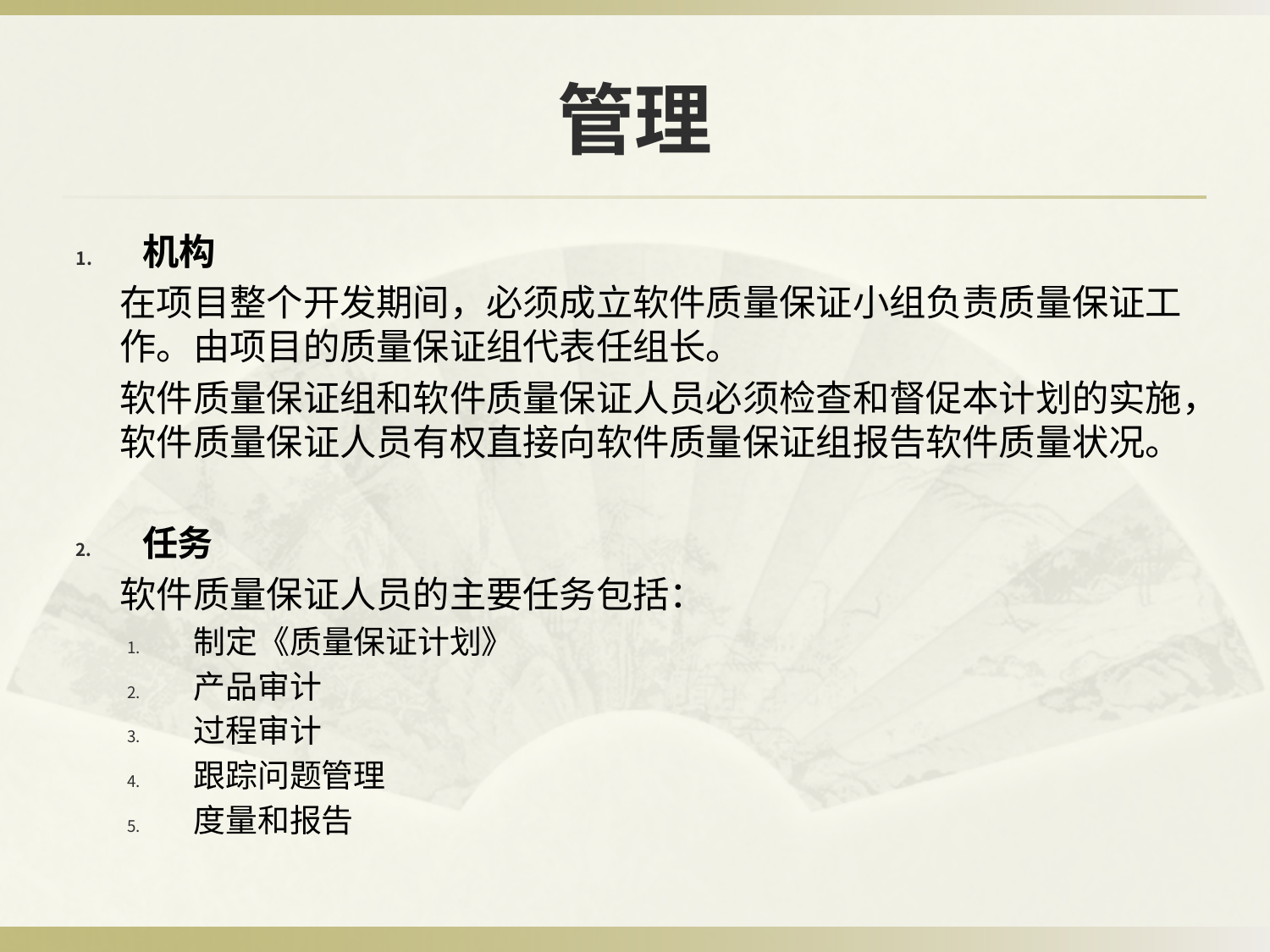

# 管理
机构
	在项目整个开发期间，必须成立软件质量保证小组负责质量保证工作。由项目的质量保证组代表任组长。
	软件质量保证组和软件质量保证人员必须检查和督促本计划的实施，软件质量保证人员有权直接向软件质量保证组报告软件质量状况。

任务
	软件质量保证人员的主要任务包括：
制定《质量保证计划》
产品审计
过程审计
跟踪问题管理
度量和报告